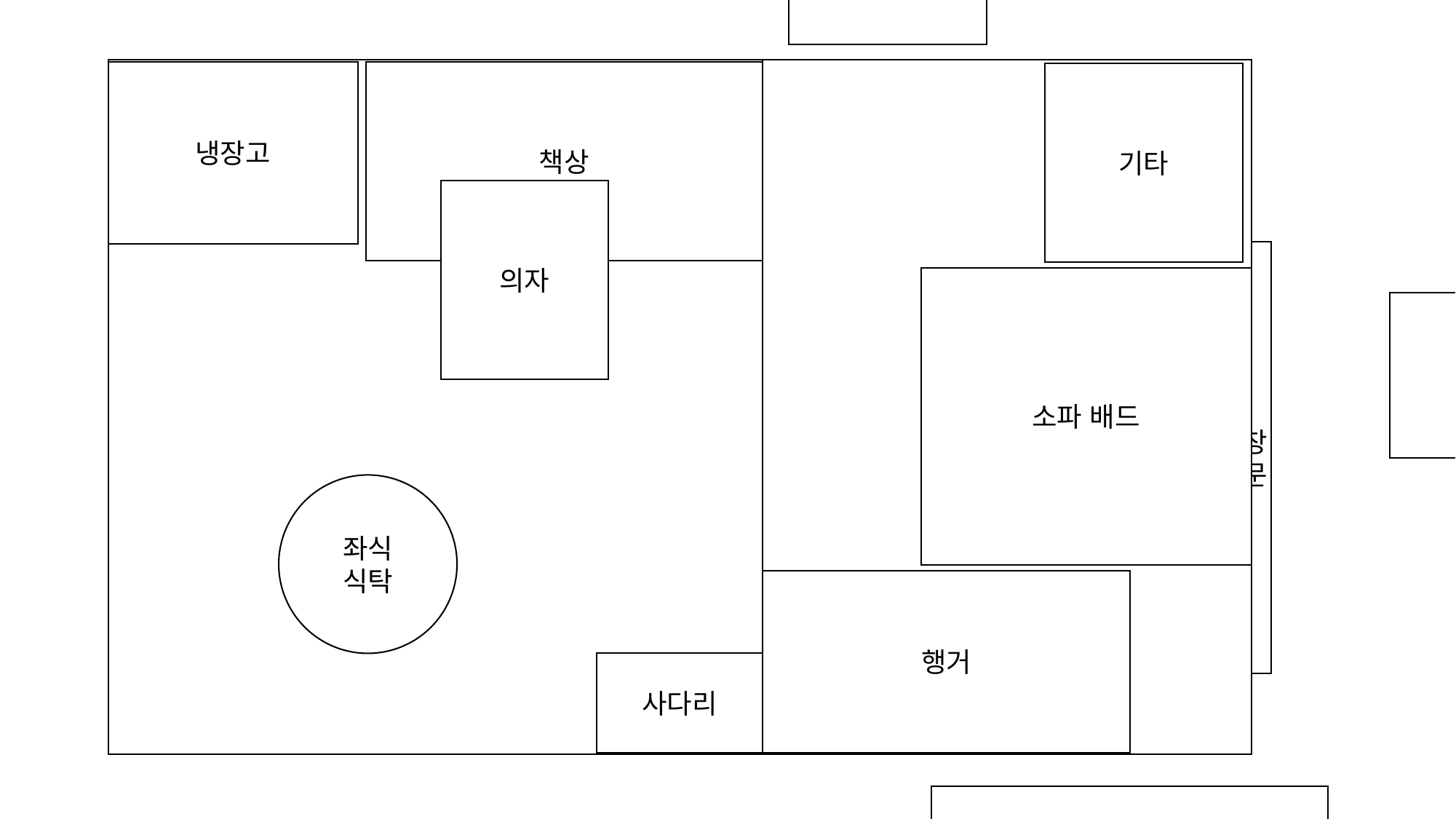

테이블

책상
냉장고
기타

의자
건조대
창문
소파 배드
좌식
식탁
행거
사다리
수납장..?